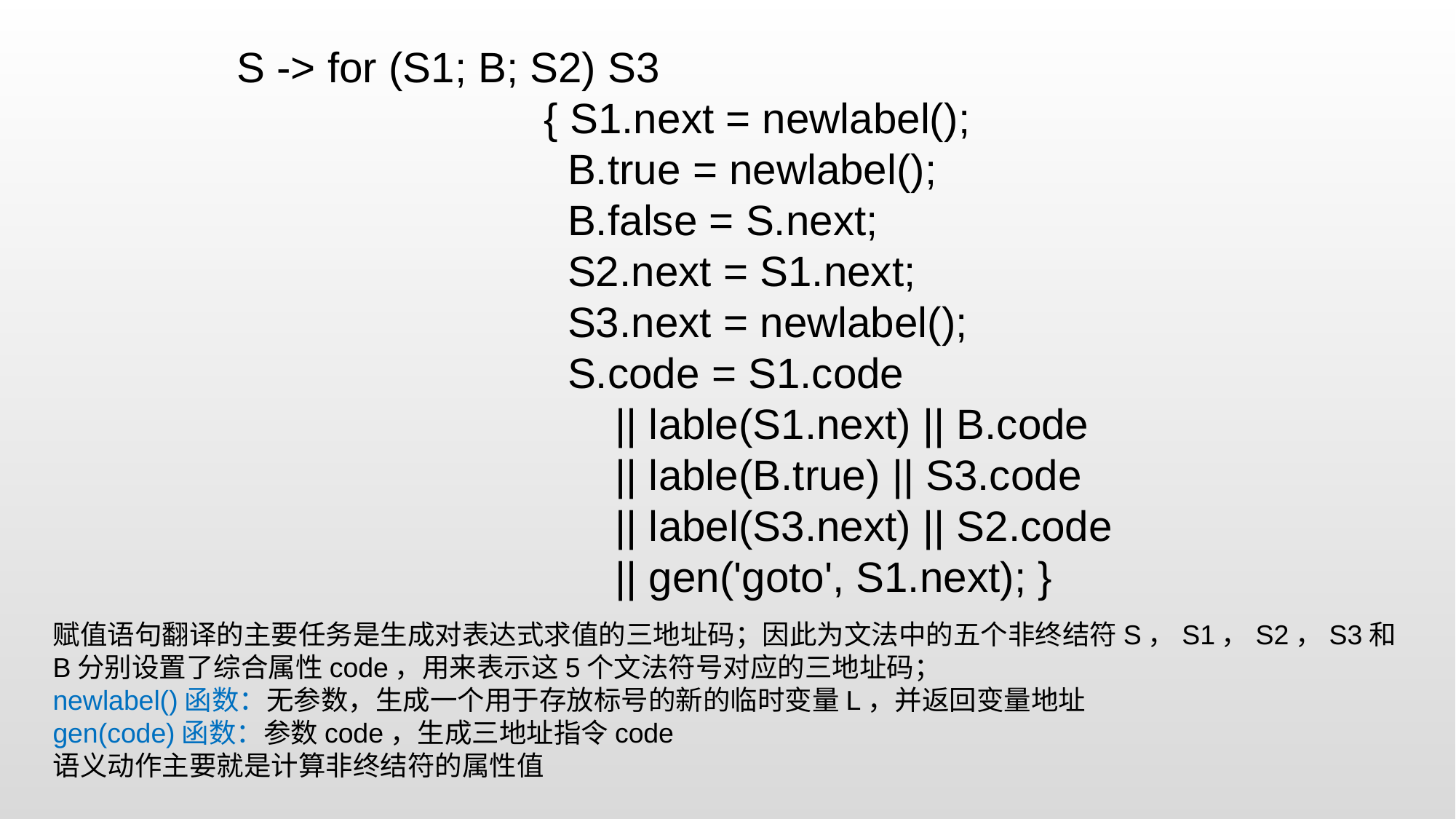

S -> for (S1; B; S2) S3
                          { S1.next = newlabel();
                            B.true = newlabel();
                            B.false = S.next;
                            S2.next = S1.next;
                            S3.next = newlabel();
                            S.code = S1.code
                                || lable(S1.next) || B.code
                                || lable(B.true) || S3.code
                                || label(S3.next) || S2.code
                                || gen('goto', S1.next); }
赋值语句翻译的主要任务是生成对表达式求值的三地址码；因此为文法中的五个非终结符S，S1，S2，S3和B分别设置了综合属性code，用来表示这5个文法符号对应的三地址码；
newlabel()函数：无参数，生成一个用于存放标号的新的临时变量L，并返回变量地址
gen(code)函数：参数code，生成三地址指令code
语义动作主要就是计算非终结符的属性值